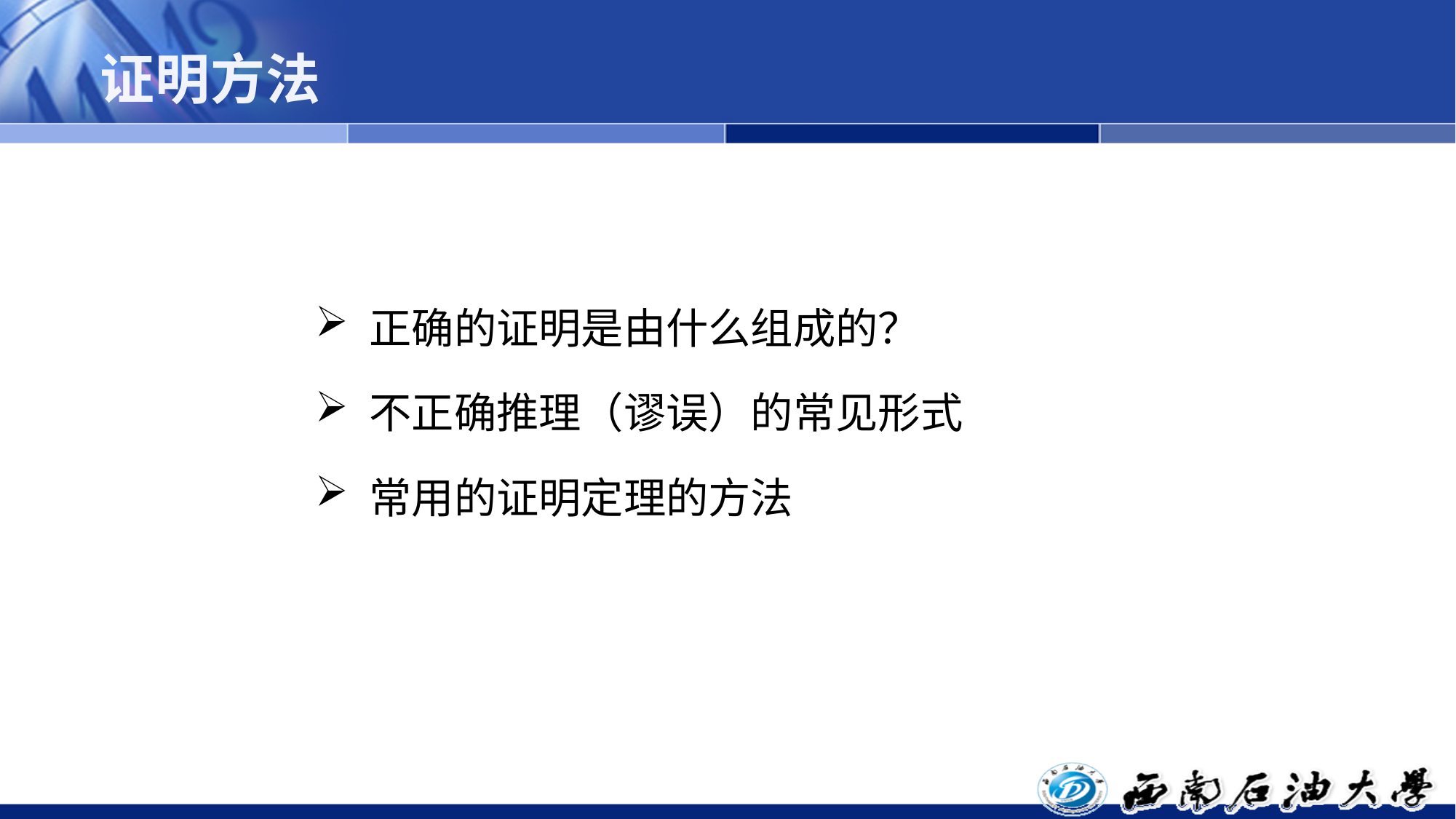

# 证明方法

 正确的证明是由什么组成的？
 不正确推理（谬误）的常见形式
 常用的证明定理的方法